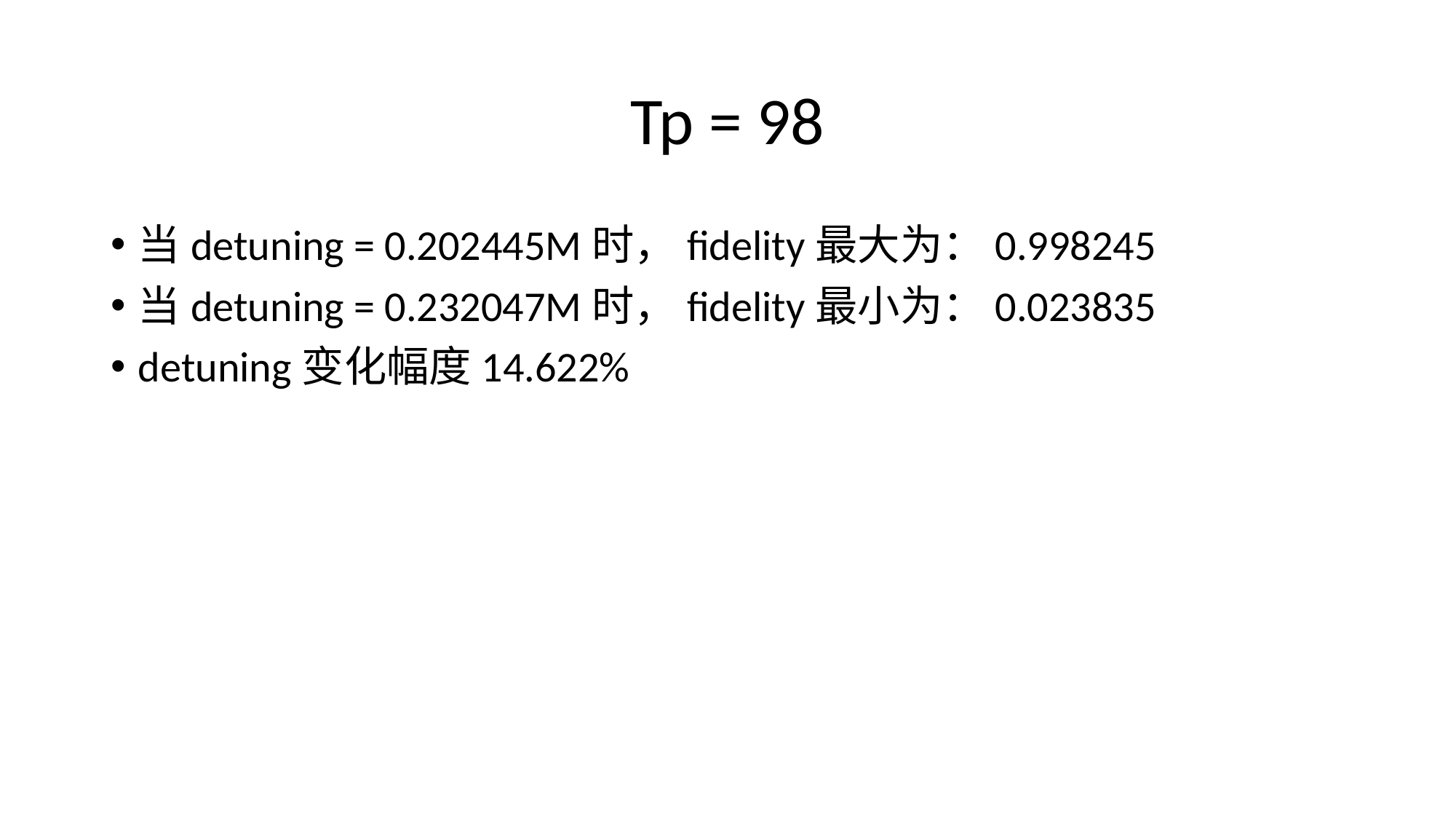

# Tp = 98
当detuning = 0.202445M时，fidelity最大为：0.998245
当detuning = 0.232047M时，fidelity最小为：0.023835
detuning变化幅度14.622%